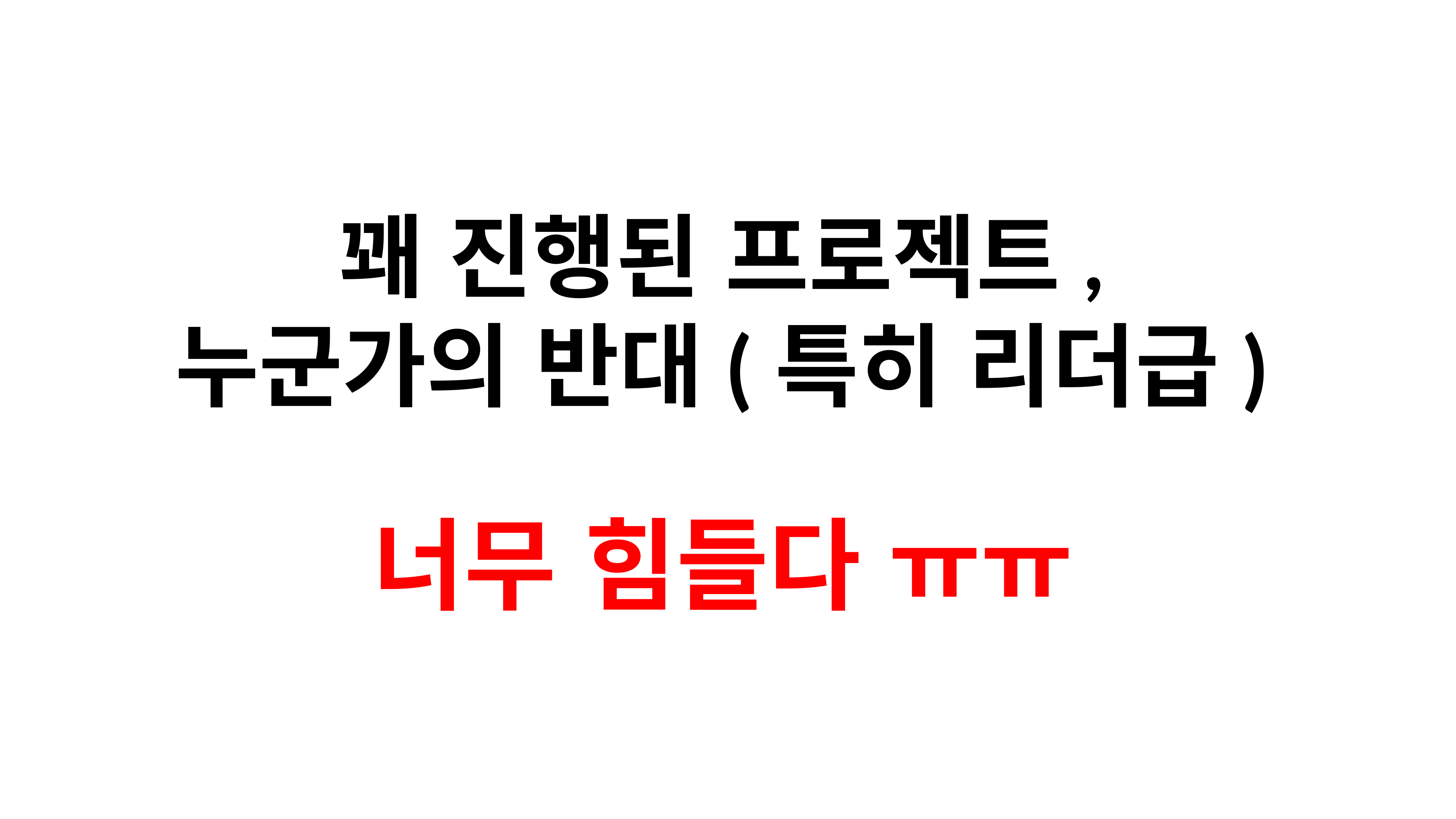

꽤 진행된 프로젝트,
누군가의 반대(특히 리더급)
너무 힘들다 ㅠㅠ